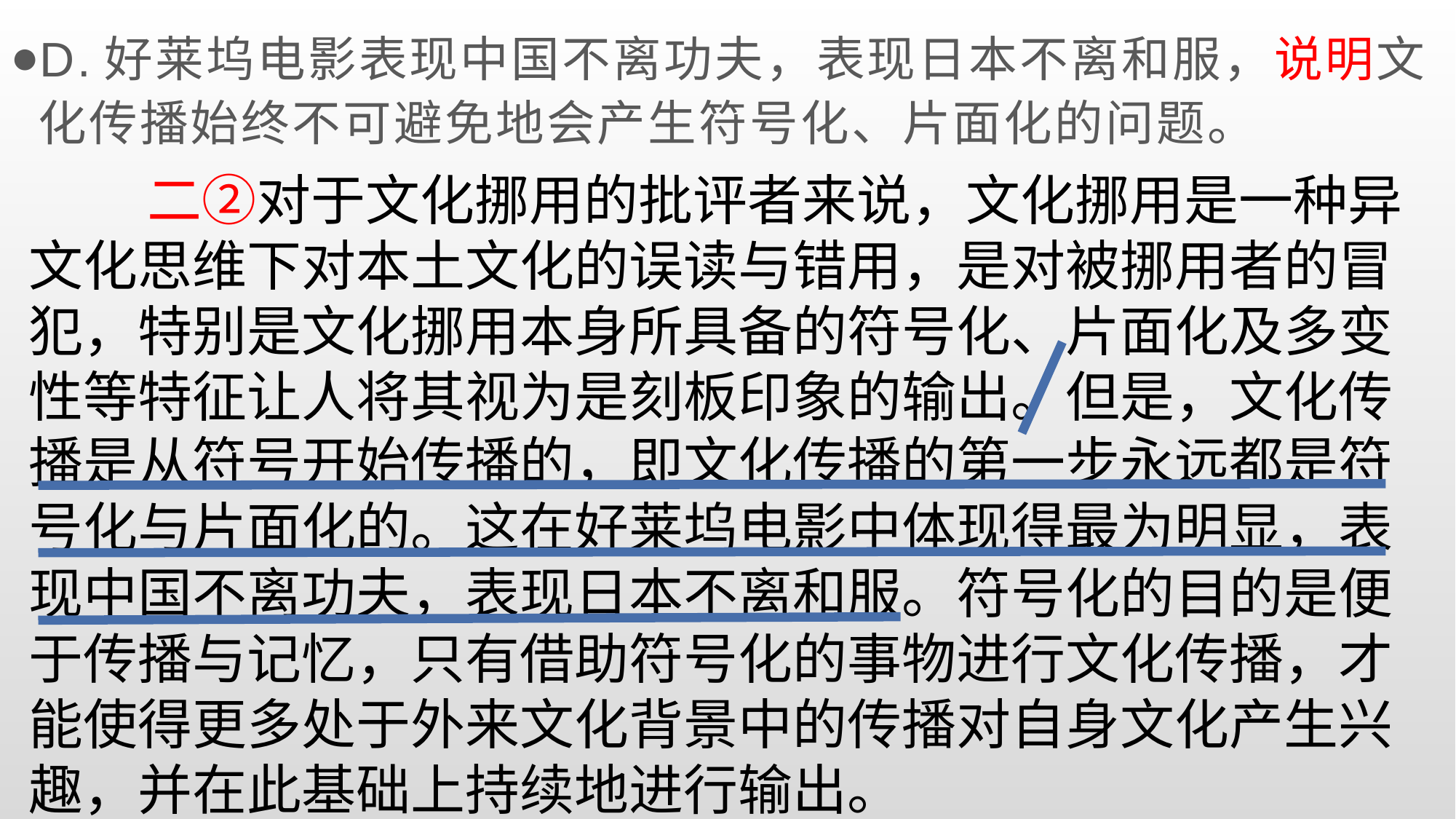

D.好莱坞电影表现中国不离功夫，表现日本不离和服，说明文化传播始终不可避免地会产生符号化、片面化的问题。
      二②对于文化挪用的批评者来说，文化挪用是一种异文化思维下对本土文化的误读与错用，是对被挪用者的冒犯，特别是文化挪用本身所具备的符号化、片面化及多变性等特征让人将其视为是刻板印象的输出。但是，文化传播是从符号开始传播的，即文化传播的第一步永远都是符号化与片面化的。这在好莱坞电影中体现得最为明显，表现中国不离功夫，表现日本不离和服。符号化的目的是便于传播与记忆，只有借助符号化的事物进行文化传播，才能使得更多处于外来文化背景中的传播对自身文化产生兴趣，并在此基础上持续地进行输出。